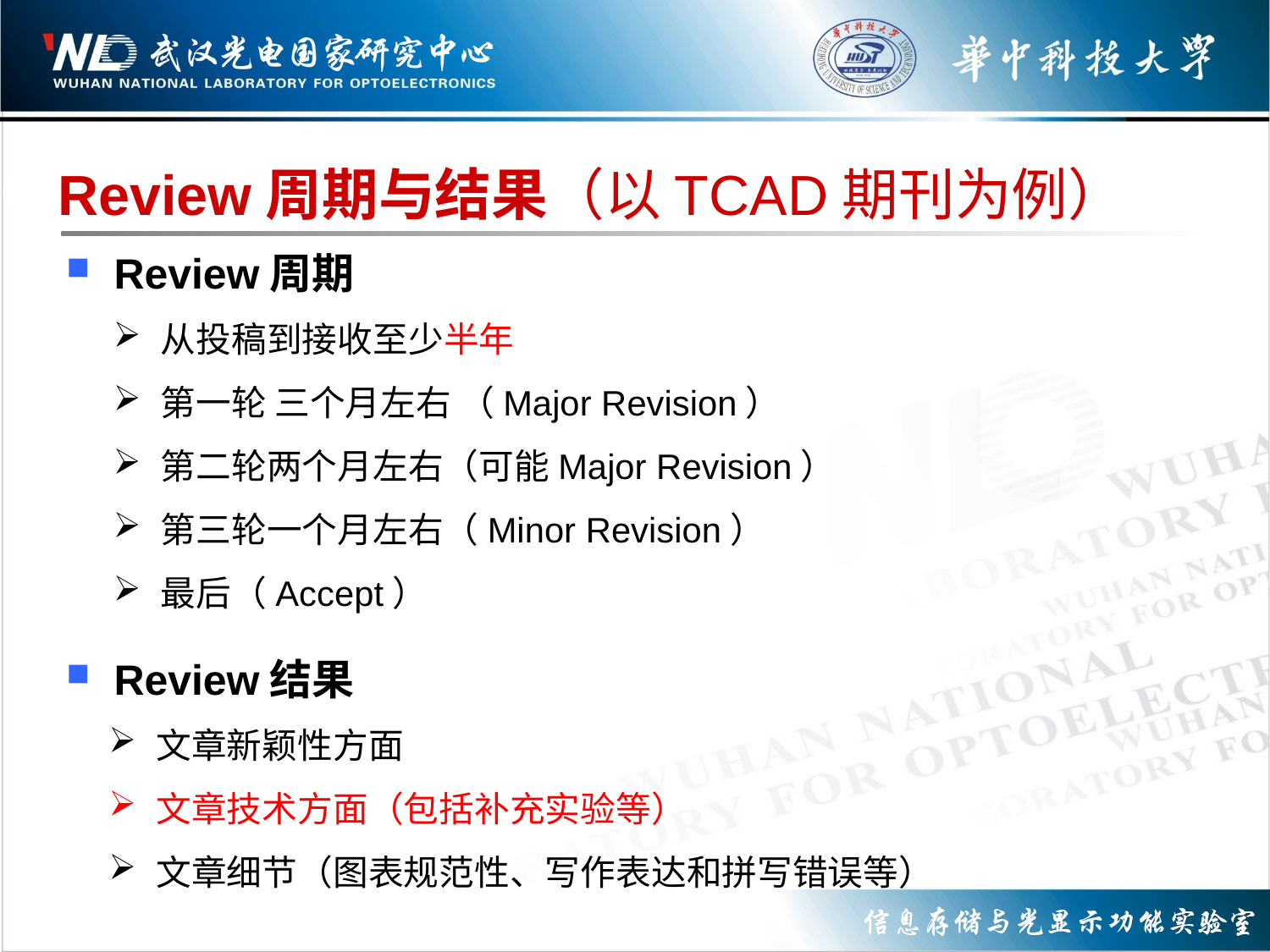

# Review周期与结果（以TCAD期刊为例）

Review周期

Review结果

从投稿到接收至少半年
第一轮 三个月左右 （Major Revision）
第二轮两个月左右（可能Major Revision）
第三轮一个月左右（Minor Revision）
最后（Accept）

文章新颖性方面
文章技术方面（包括补充实验等）
文章细节（图表规范性、写作表达和拼写错误等）